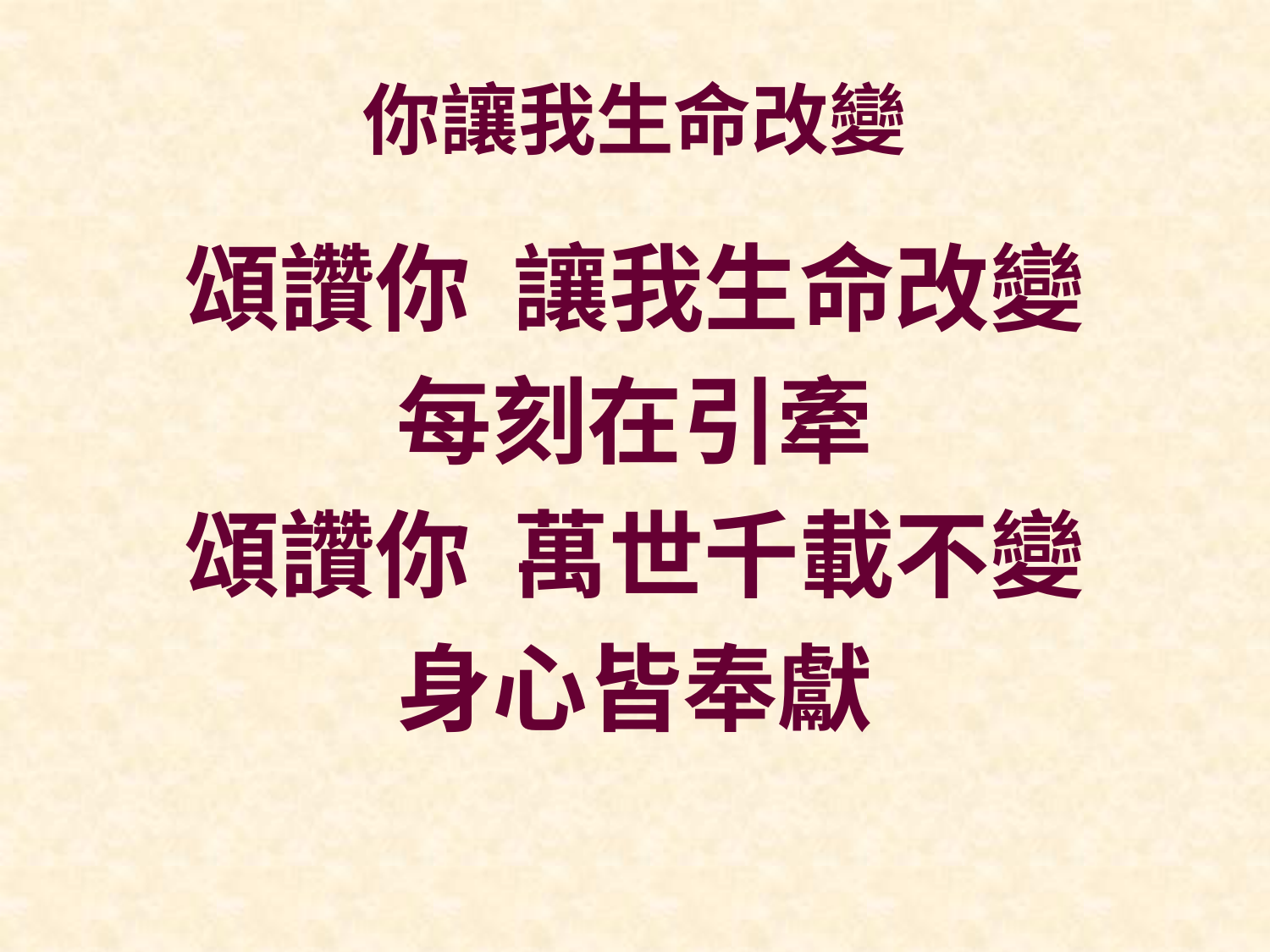

# 你讓我生命改變
頌讚你  讓我生命改變
每刻在引牽
頌讚你  萬世千載不變
身心皆奉獻